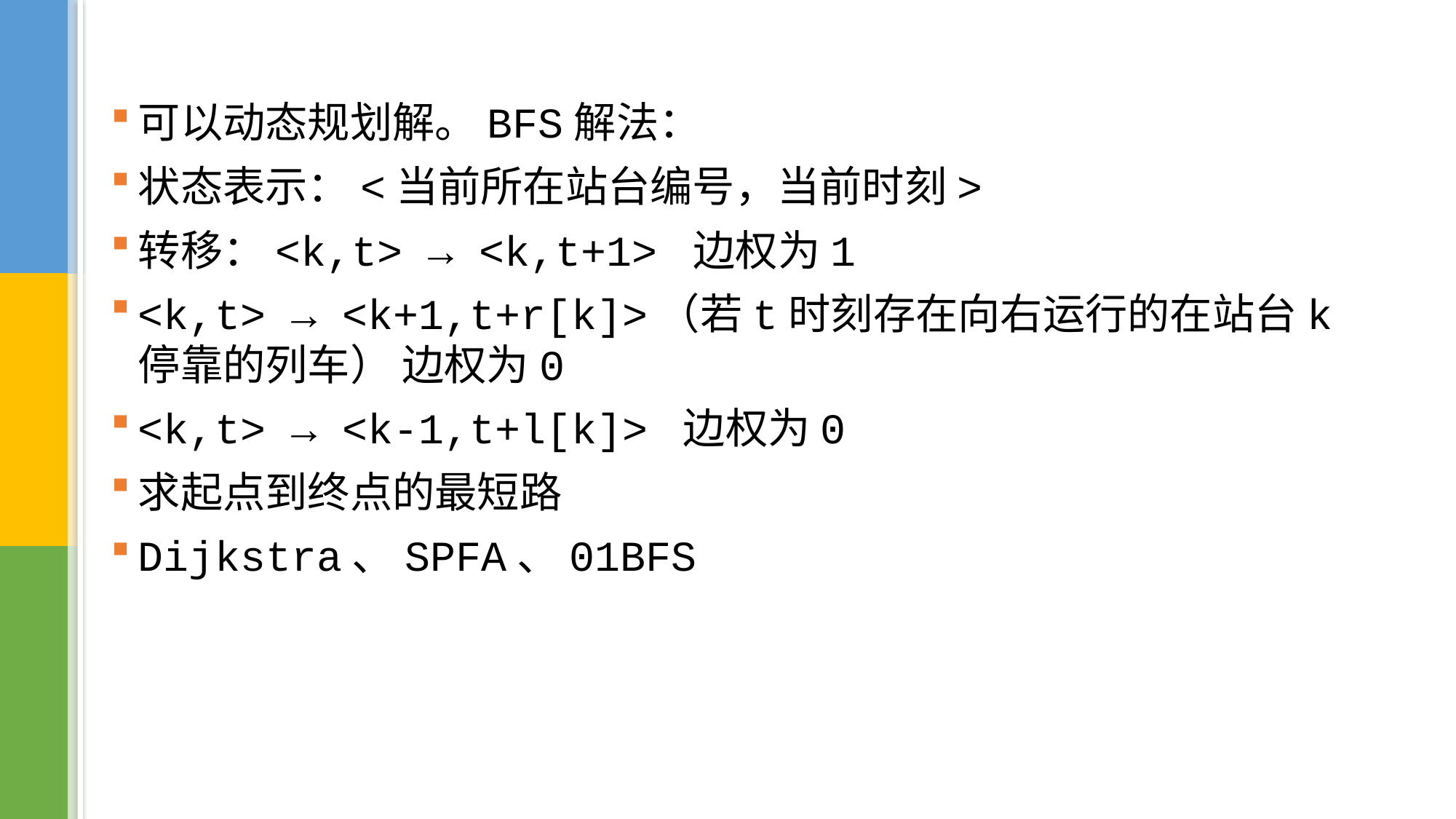

#
可以动态规划解。BFS解法：
状态表示：<当前所在站台编号，当前时刻>
转移：<k,t> → <k,t+1> 边权为1
<k,t> → <k+1,t+r[k]>（若t时刻存在向右运行的在站台k停靠的列车） 边权为0
<k,t> → <k-1,t+l[k]> 边权为0
求起点到终点的最短路
Dijkstra、SPFA、01BFS